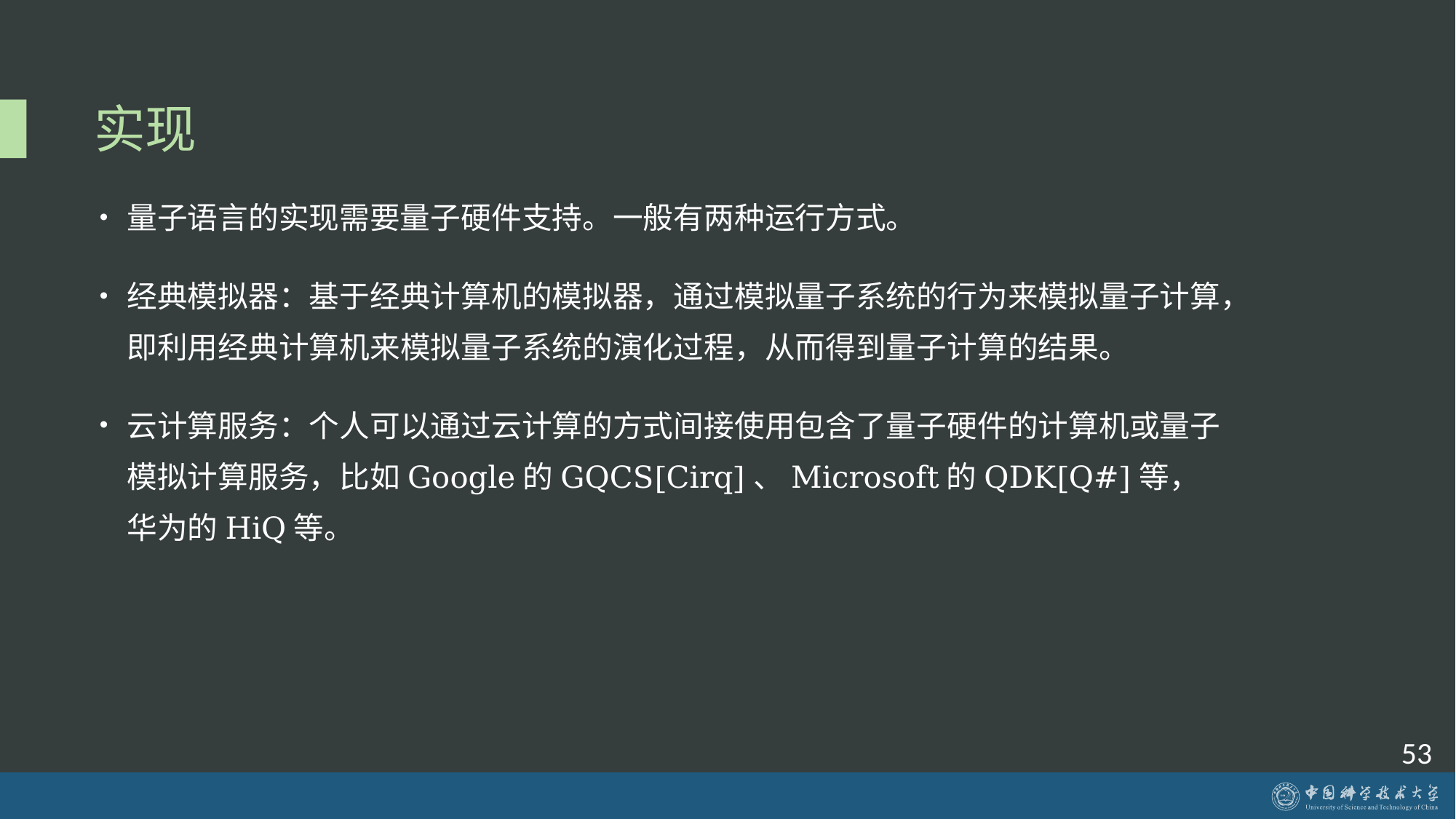

# 实现
量子语言的实现需要量子硬件支持。一般有两种运行方式。
经典模拟器：基于经典计算机的模拟器，通过模拟量子系统的行为来模拟量子计算，即利用经典计算机来模拟量子系统的演化过程，从而得到量子计算的结果。
云计算服务：个人可以通过云计算的方式间接使用包含了量子硬件的计算机或量子模拟计算服务，比如Google的GQCS[Cirq]、Microsoft的QDK[Q#]等，华为的HiQ等。
53